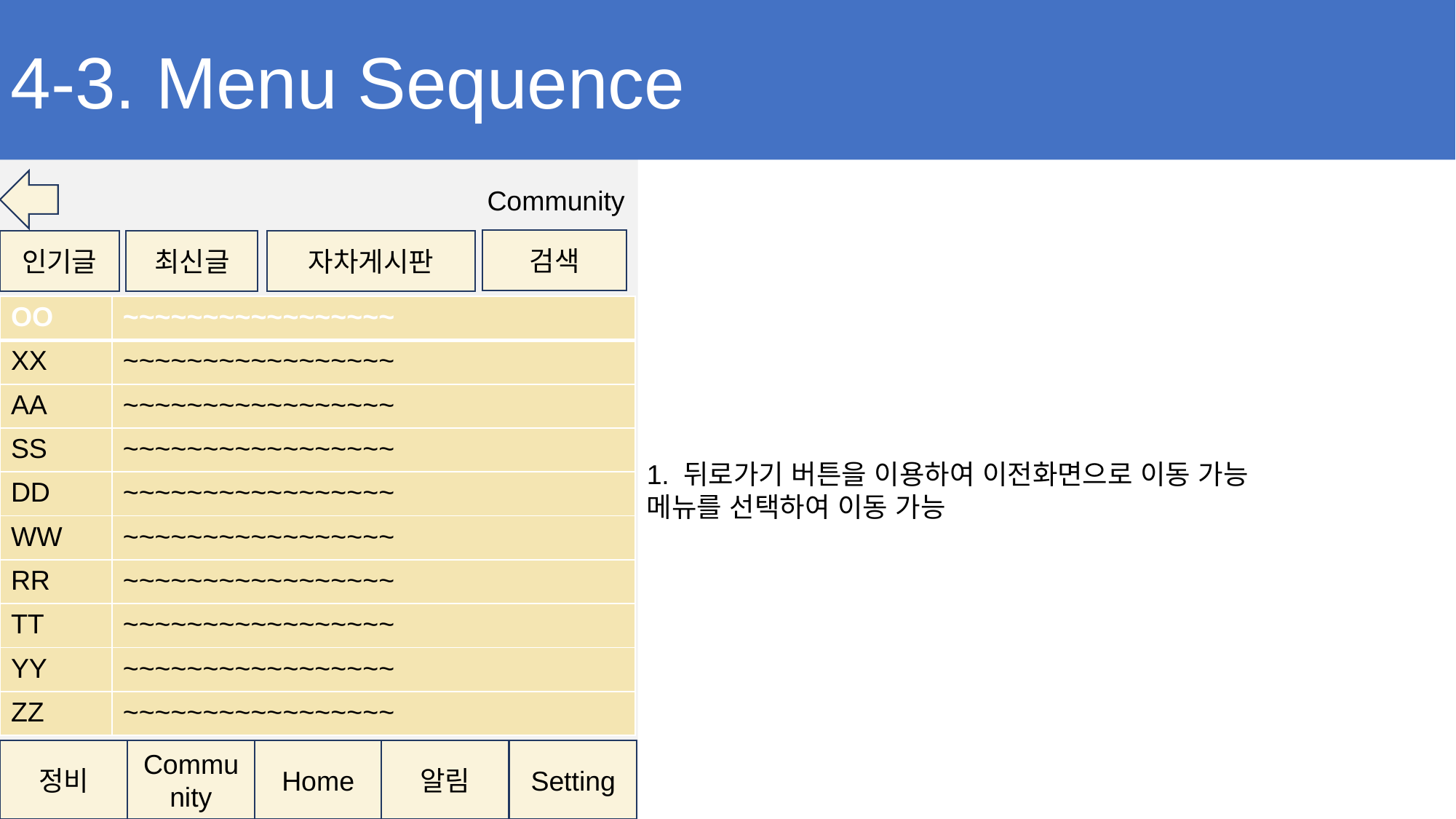

4-3. Menu Sequence

정비
Community
Home
알림
Setting
인기글
Community
1. 뒤로가기 버튼을 이용하여 이전화면으로 이동 가능
메뉴를 선택하여 이동 가능

검색
최신글
자차게시판
3
| OO | ~~~~~~~~~~~~~~~~~ |
| --- | --- |
| XX | ~~~~~~~~~~~~~~~~~ |
| AA | ~~~~~~~~~~~~~~~~~ |
| SS | ~~~~~~~~~~~~~~~~~ |
| DD | ~~~~~~~~~~~~~~~~~ |
| WW | ~~~~~~~~~~~~~~~~~ |
| RR | ~~~~~~~~~~~~~~~~~ |
| TT | ~~~~~~~~~~~~~~~~~ |
| YY | ~~~~~~~~~~~~~~~~~ |
| ZZ | ~~~~~~~~~~~~~~~~~ |
4